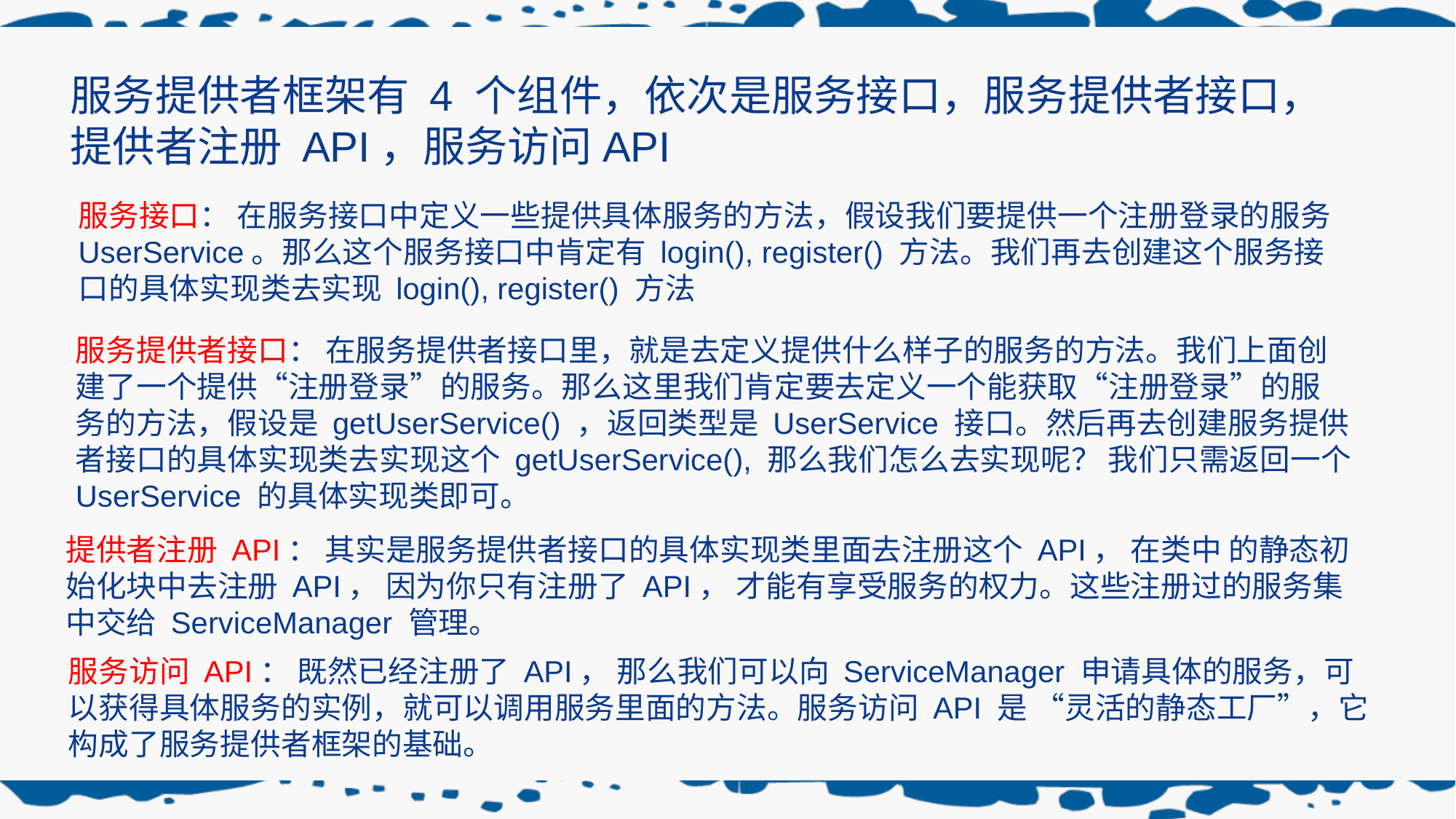

服务提供者框架有 4 个组件，依次是服务接口，服务提供者接口，
提供者注册 API，服务访问API
服务接口： 在服务接口中定义一些提供具体服务的方法，假设我们要提供一个注册登录的服务
UserService。那么这个服务接口中肯定有 login(), register() 方法。我们再去创建这个服务接
口的具体实现类去实现 login(), register() 方法
服务提供者接口： 在服务提供者接口里，就是去定义提供什么样子的服务的方法。我们上面创
建了一个提供“注册登录”的服务。那么这里我们肯定要去定义一个能获取“注册登录”的服
务的方法，假设是 getUserService() ，返回类型是 UserService 接口。然后再去创建服务提供
者接口的具体实现类去实现这个 getUserService(), 那么我们怎么去实现呢？ 我们只需返回一个
UserService 的具体实现类即可。
提供者注册 API： 其实是服务提供者接口的具体实现类里面去注册这个 API， 在类中 的静态初
始化块中去注册 API， 因为你只有注册了 API， 才能有享受服务的权力。这些注册过的服务集
中交给 ServiceManager 管理。
服务访问 API： 既然已经注册了 API， 那么我们可以向 ServiceManager 申请具体的服务，可
以获得具体服务的实例，就可以调用服务里面的方法。服务访问 API 是 “灵活的静态工厂”，它
构成了服务提供者框架的基础。